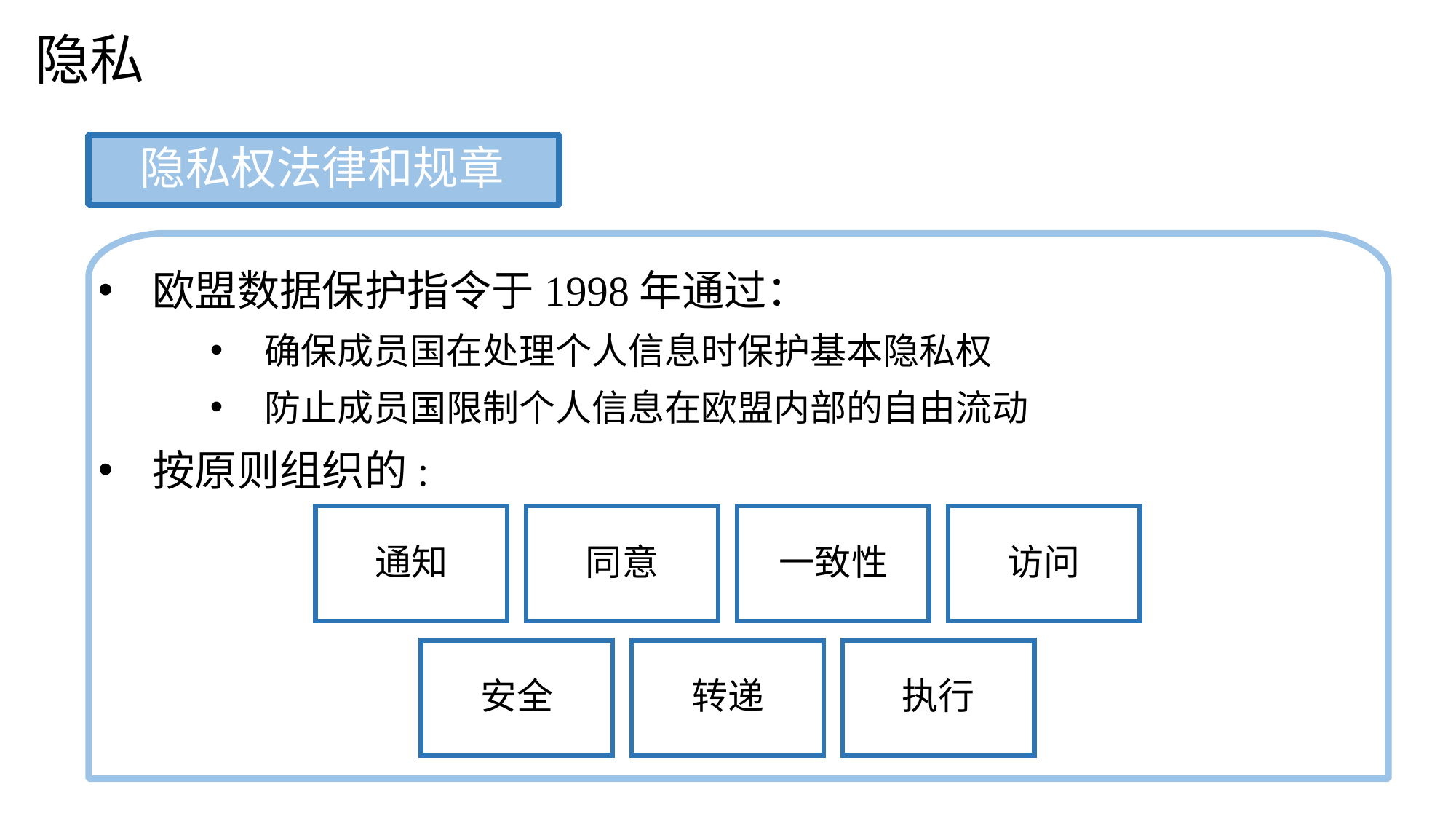

隐私

隐私权法律和规章
欧盟数据保护指令于1998年通过：
确保成员国在处理个人信息时保护基本隐私权
防止成员国限制个人信息在欧盟内部的自由流动
按原则组织的:
通知
同意
一致性
访问
安全
转递
执行